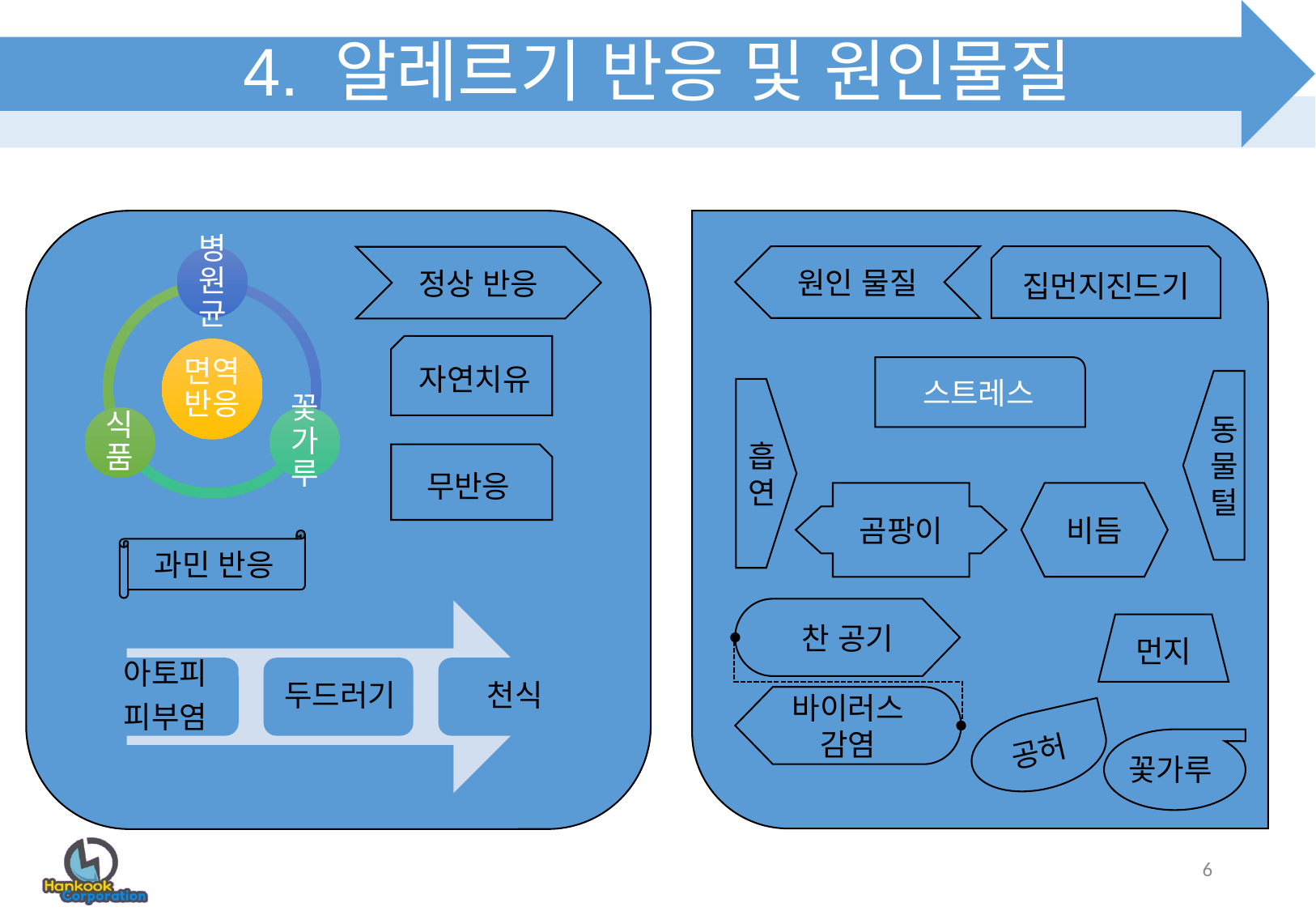

# 4. 알레르기 반응 및 원인물질

면역반응
병원균
꽃가루
식품
정상 반응
자연치유
무반응
과민 반응
아토피
피부염
두드러기
천식

원인 물질
집먼지진드기
스트레스
동물털
흡연
곰팡이
비듬
찬 공기
먼지
바이러스 감염
공허

꽃가루
6